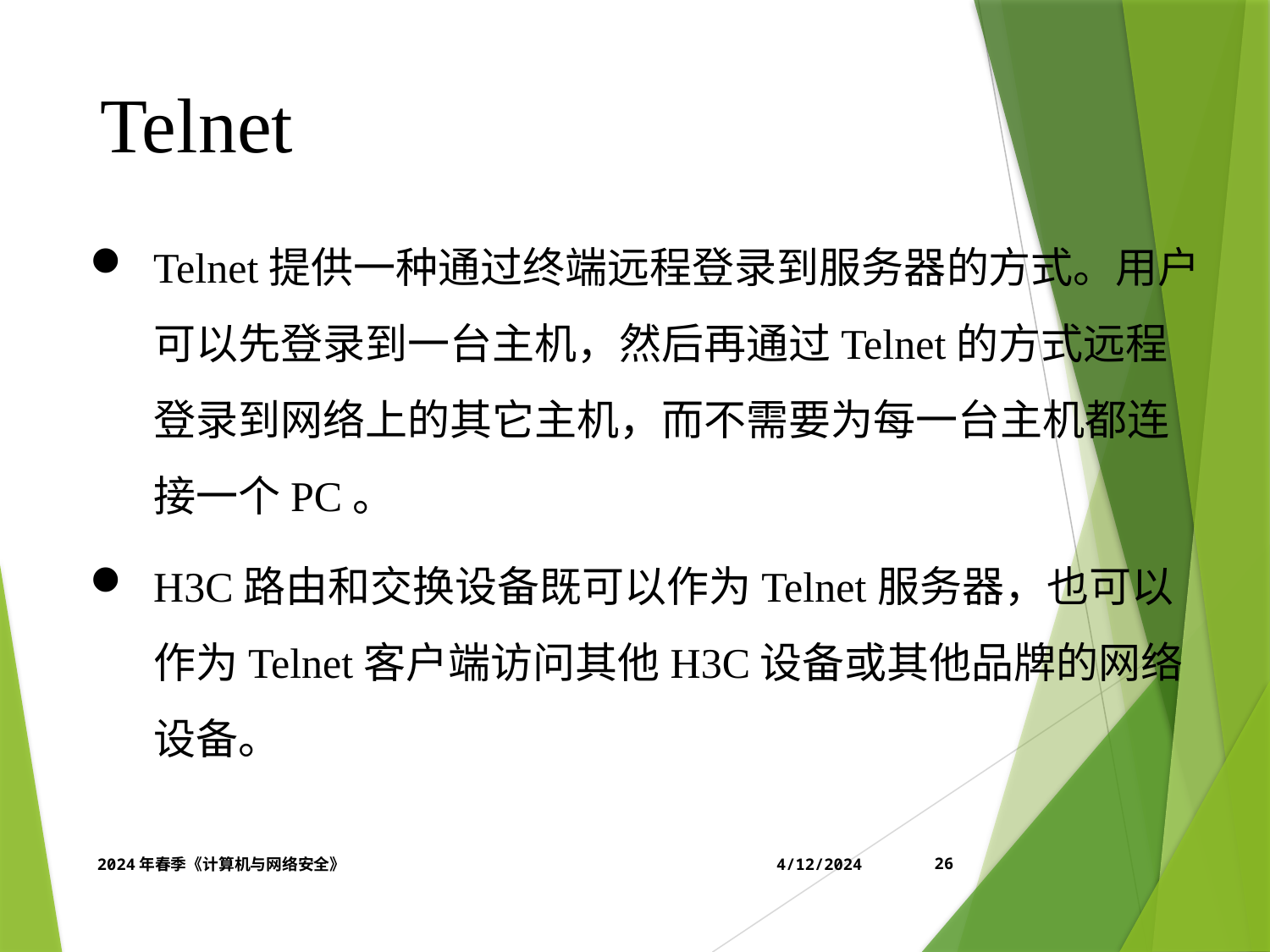

Telnet

Telnet提供一种通过终端远程登录到服务器的方式。用户可以先登录到一台主机，然后再通过Telnet的方式远程登录到网络上的其它主机，而不需要为每一台主机都连接一个PC。
H3C路由和交换设备既可以作为Telnet服务器，也可以作为Telnet客户端访问其他H3C设备或其他品牌的网络设备。

2024年春季《计算机与网络安全》
4/12/2024
26